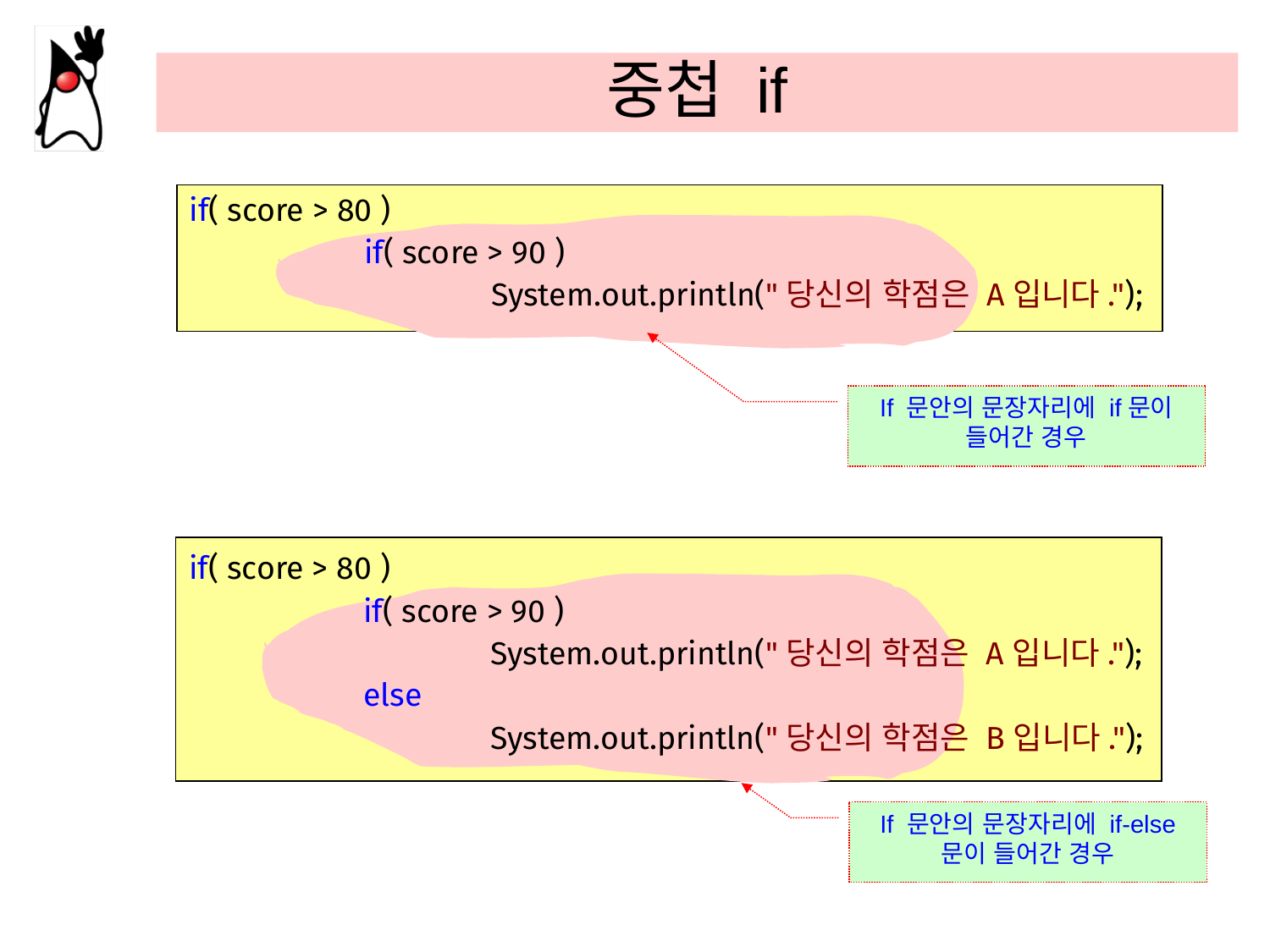

# 중첩 if
if( score > 80 )
		if( score > 90 )
			System.out.println("당신의 학점은 A입니다.");

If 문안의 문장자리에 if문이 들어간 경우

if( score > 80 )
		if( score > 90 )
			System.out.println("당신의 학점은 A입니다.");
		else
			System.out.println("당신의 학점은 B입니다.");

If 문안의 문장자리에 if-else 문이 들어간 경우